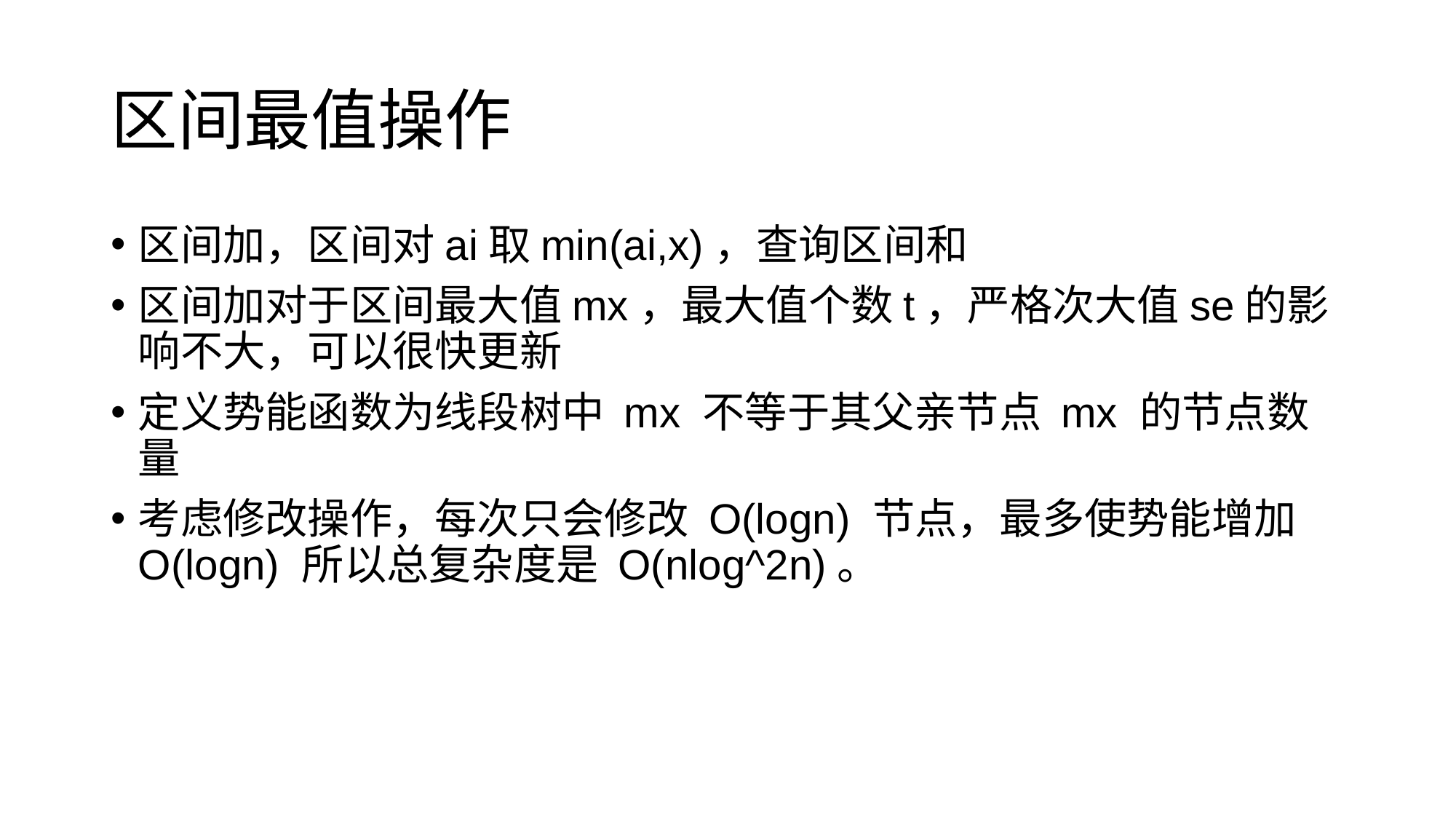

# 区间最值操作
区间加，区间对ai取min(ai,x)，查询区间和
区间加对于区间最大值mx，最大值个数t，严格次大值se的影响不大，可以很快更新
定义势能函数为线段树中 mx 不等于其父亲节点 mx 的节点数量
考虑修改操作，每次只会修改 O(logn) 节点，最多使势能增加 O(logn) 所以总复杂度是 O(nlog^2n)。